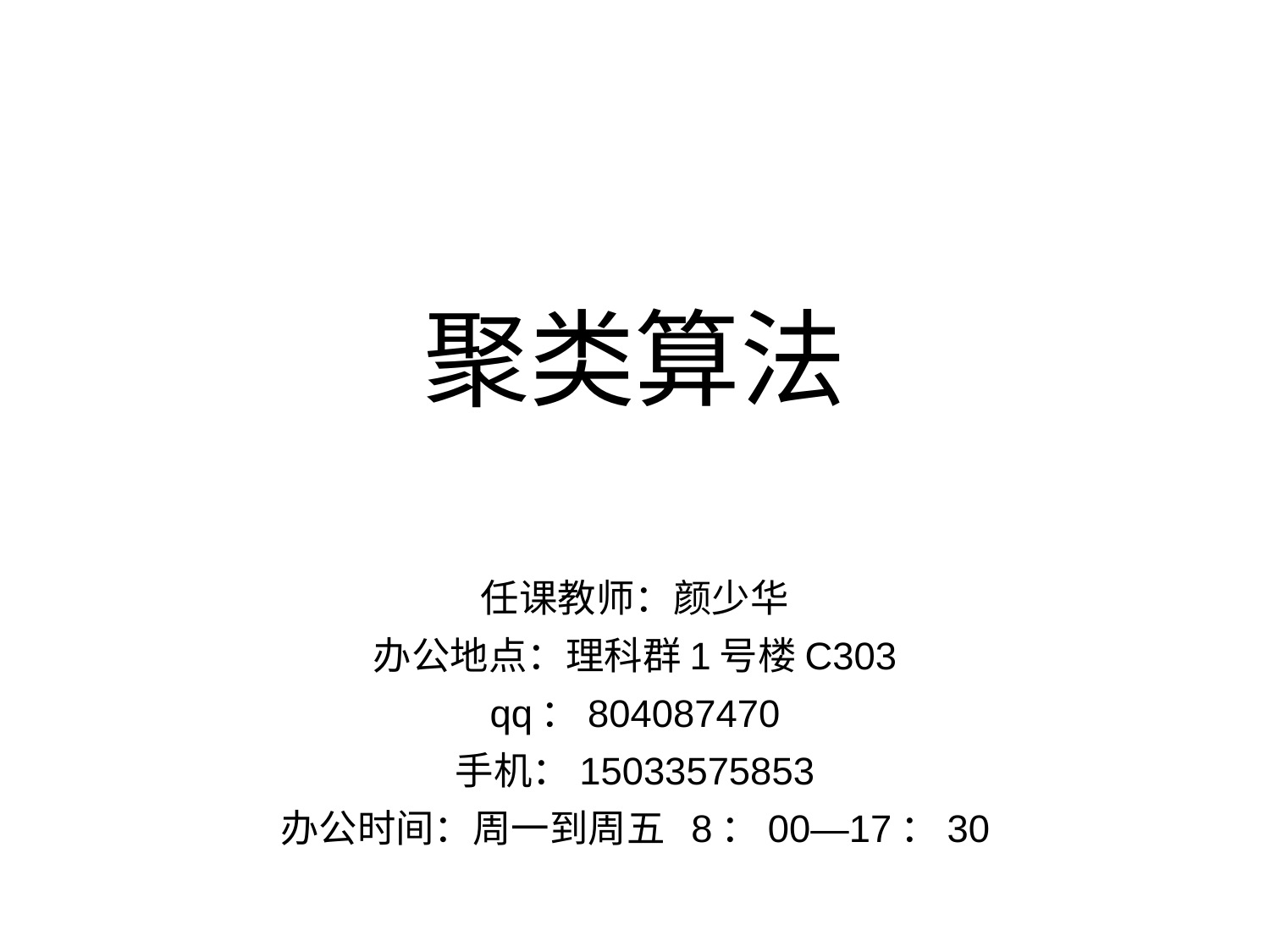

# 聚类算法
任课教师：颜少华
办公地点：理科群1号楼C303
qq：804087470
手机：15033575853
办公时间：周一到周五  8：00—17：30